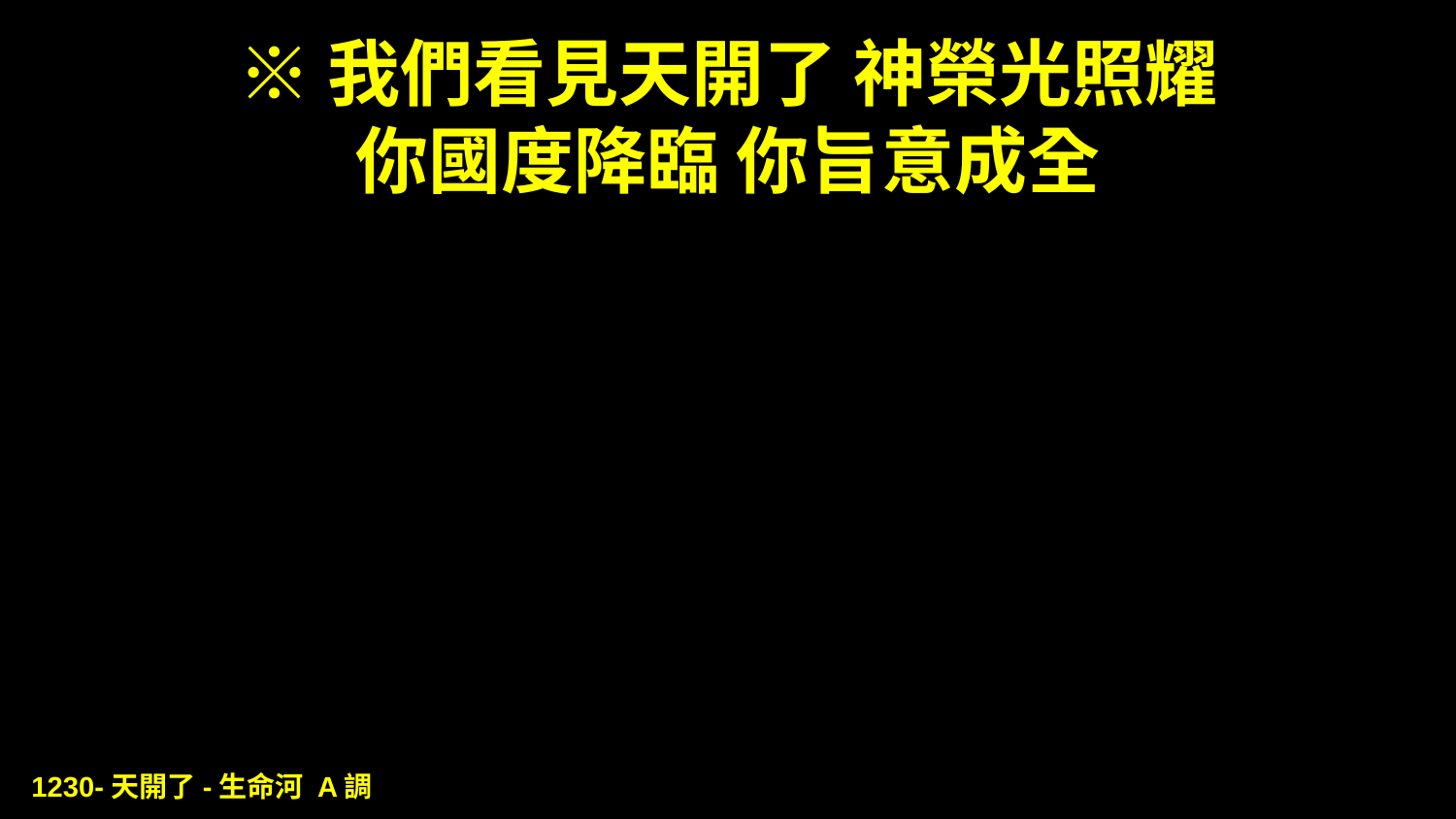

# ※我們看見天開了 神榮光照耀 你國度降臨 你旨意成全
1230-天開了-生命河 A調